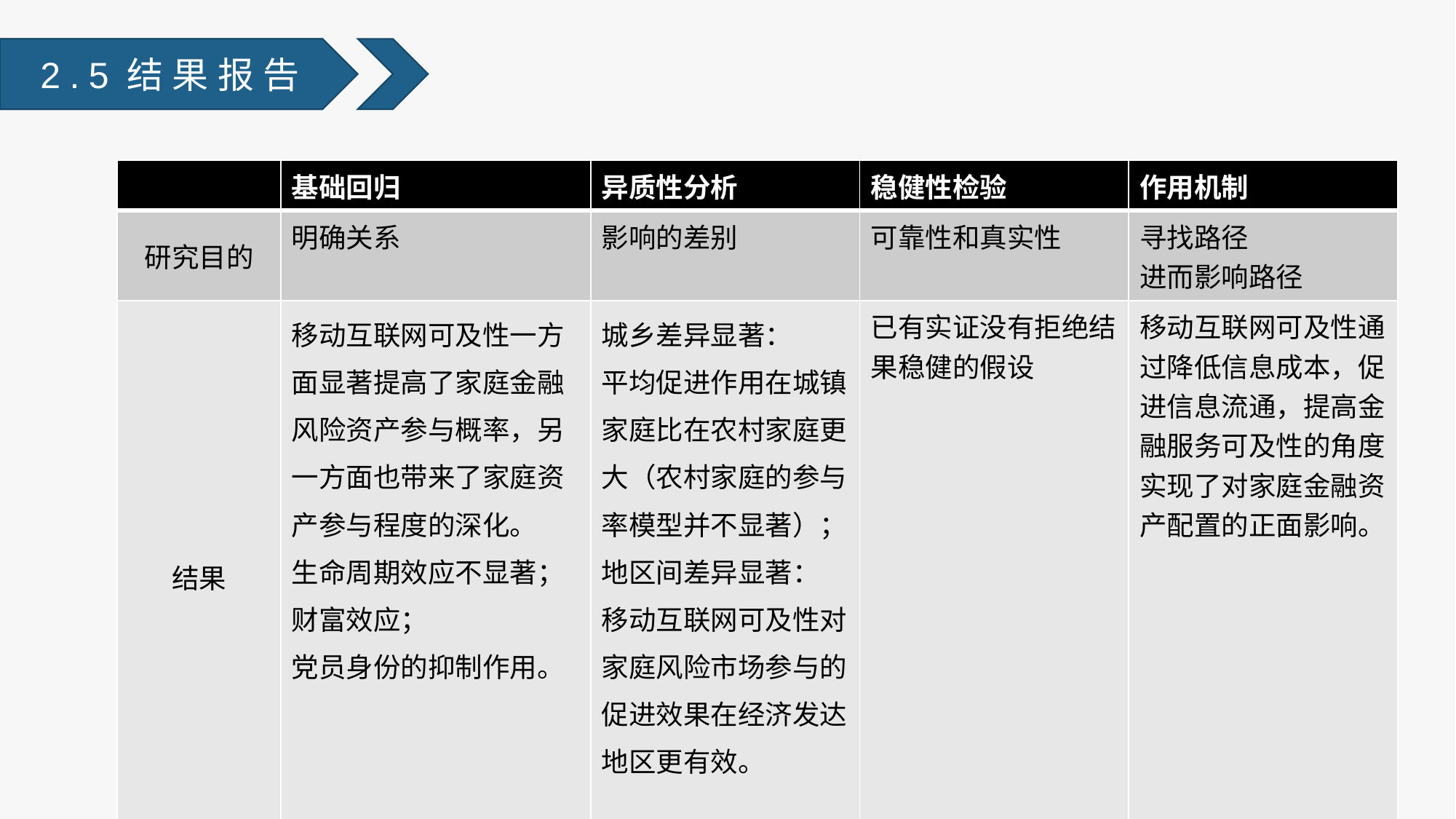

稳健性检验
2.5结果报告

|  | 基础回归 | 异质性分析 | 稳健性检验 | 作用机制 |
| --- | --- | --- | --- | --- |
| 研究目的 | 明确关系 | 影响的差别 | 可靠性和真实性 | 寻找路径 进而影响路径 |
| 结果 | 移动互联网可及性一方面显著提高了家庭金融风险资产参与概率，另一方面也带来了家庭资产参与程度的深化。 生命周期效应不显著； 财富效应； 党员身份的抑制作用。 | 城乡差异显著： 平均促进作用在城镇家庭比在农村家庭更大（农村家庭的参与率模型并不显著）； 地区间差异显著： 移动互联网可及性对家庭风险市场参与的促进效果在经济发达地区更有效。 | 已有实证没有拒绝结果稳健的假设 | 移动互联网可及性通过降低信息成本，促进信息流通，提高金融服务可及性的角度实现了对家庭金融资产配置的正面影响。 |